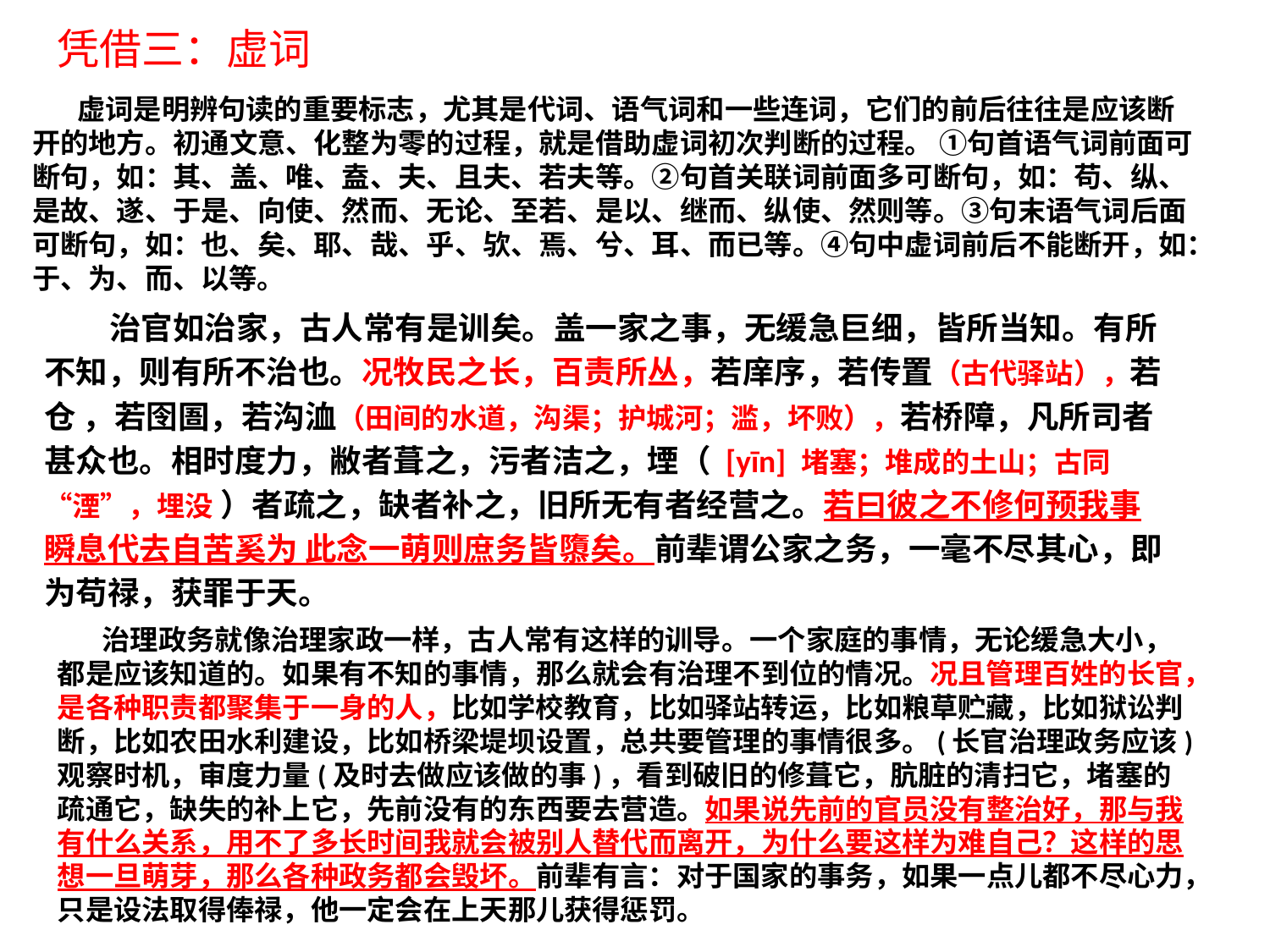

凭借三：虚词

      虚词是明辨句读的重要标志，尤其是代词、语气词和一些连词，它们的前后往往是应该断开的地方。初通文意、化整为零的过程，就是借助虚词初次判断的过程。 ①句首语气词前面可断句，如：其、盖、唯、盍、夫、且夫、若夫等。②句首关联词前面多可断句，如：苟、纵、是故、遂、于是、向使、然而、无论、至若、是以、继而、纵使、然则等。③句末语气词后面可断句，如：也、矣、耶、哉、乎、欤、焉、兮、耳、而已等。④句中虚词前后不能断开，如：于、为、而、以等。

        治官如治家，古人常有是训矣。盖一家之事，无缓急巨细，皆所当知。有所不知，则有所不治也。况牧民之长，百责所丛，若庠序，若传置（古代驿站），若仓 ，若囹圄，若沟洫（田间的水道，沟渠；护城河；滥，坏败），若桥障，凡所司者甚众也。相时度力，敝者葺之，污者洁之，堙（ [yīn] 堵塞；堆成的土山；古同“湮”，埋没 ）者疏之，缺者补之，旧所无有者经营之。若曰彼之不修何预我事 瞬息代去自苦奚为 此念一萌则庶务皆隳矣。前辈谓公家之务，一毫不尽其心，即为苟禄，获罪于天。

      治理政务就像治理家政一样，古人常有这样的训导。一个家庭的事情，无论缓急大小，都是应该知道的。如果有不知的事情，那么就会有治理不到位的情况。况且管理百姓的长官，是各种职责都聚集于一身的人，比如学校教育，比如驿站转运，比如粮草贮藏，比如狱讼判断，比如农田水利建设，比如桥梁堤坝设置，总共要管理的事情很多。(长官治理政务应该)观察时机，审度力量(及时去做应该做的事)，看到破旧的修葺它，肮脏的清扫它，堵塞的疏通它，缺失的补上它，先前没有的东西要去营造。如果说先前的官员没有整治好，那与我有什么关系，用不了多长时间我就会被别人替代而离开，为什么要这样为难自己？这样的思想一旦萌芽，那么各种政务都会毁坏。前辈有言：对于国家的事务，如果一点儿都不尽心力，只是设法取得俸禄，他一定会在上天那儿获得惩罚。